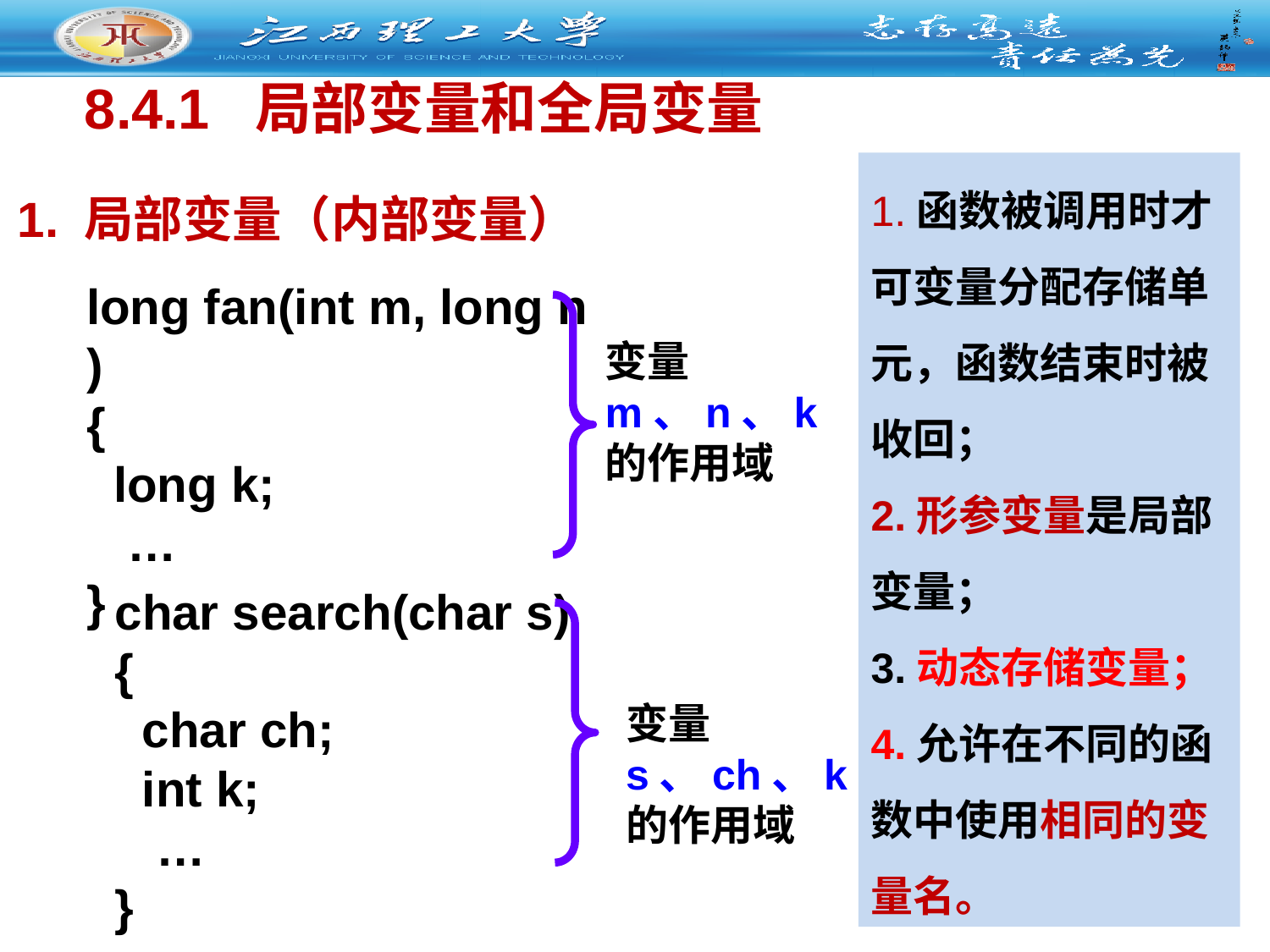

# 8.4.1  局部变量和全局变量
1. 局部变量（内部变量）
1.函数被调用时才可变量分配存储单元，函数结束时被收回；
2.形参变量是局部变量；
3.动态存储变量；
4.允许在不同的函数中使用相同的变量名。
long fan(int m, long n )
{
  long k;
   …
}

变量m、n、k的作用域
char search(char s)
{
  char ch;
  int k;
   …
}

变量s、ch、k的作用域